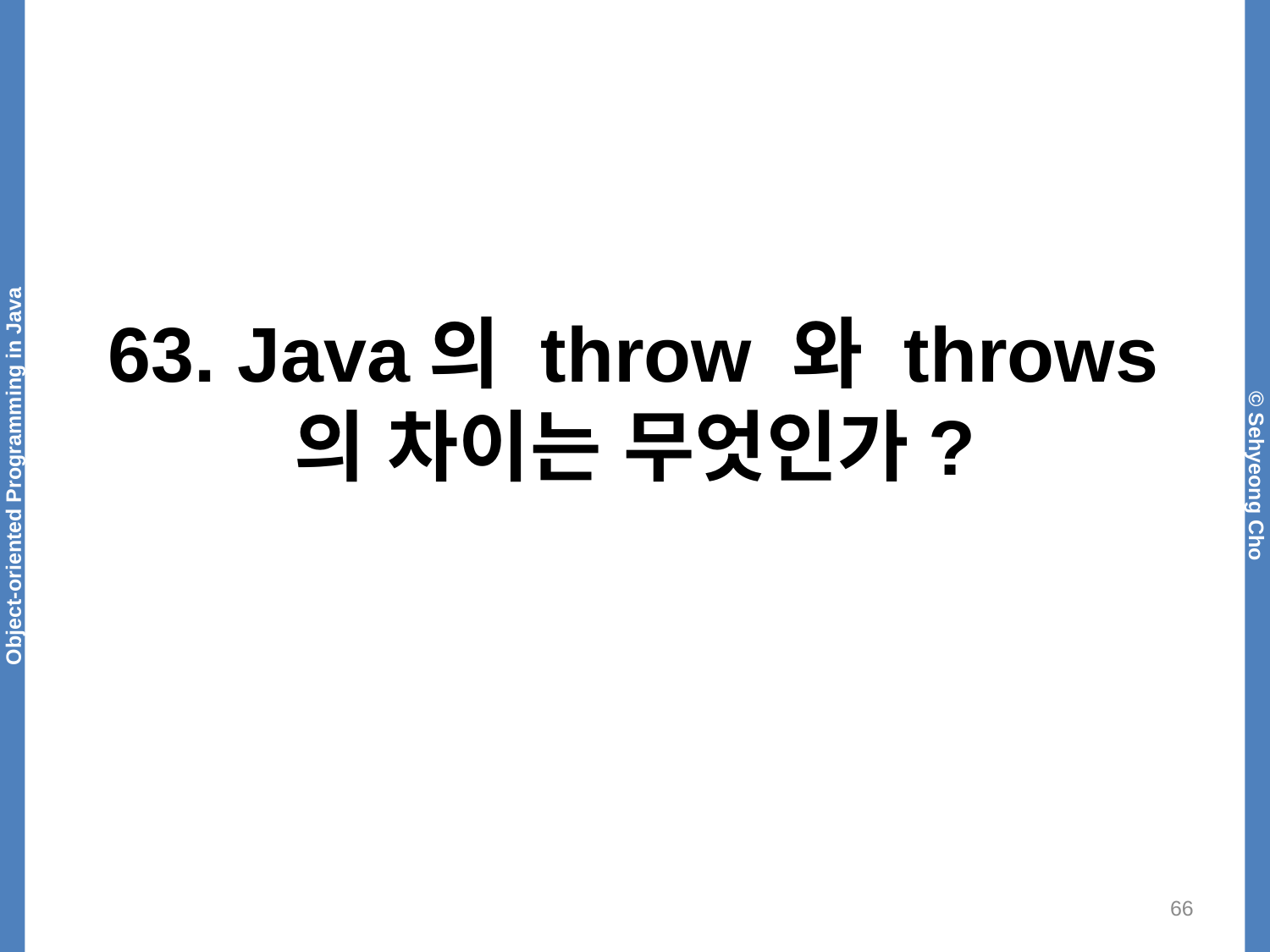

# 63. Java의 throw 와 throws의 차이는 무엇인가?

66